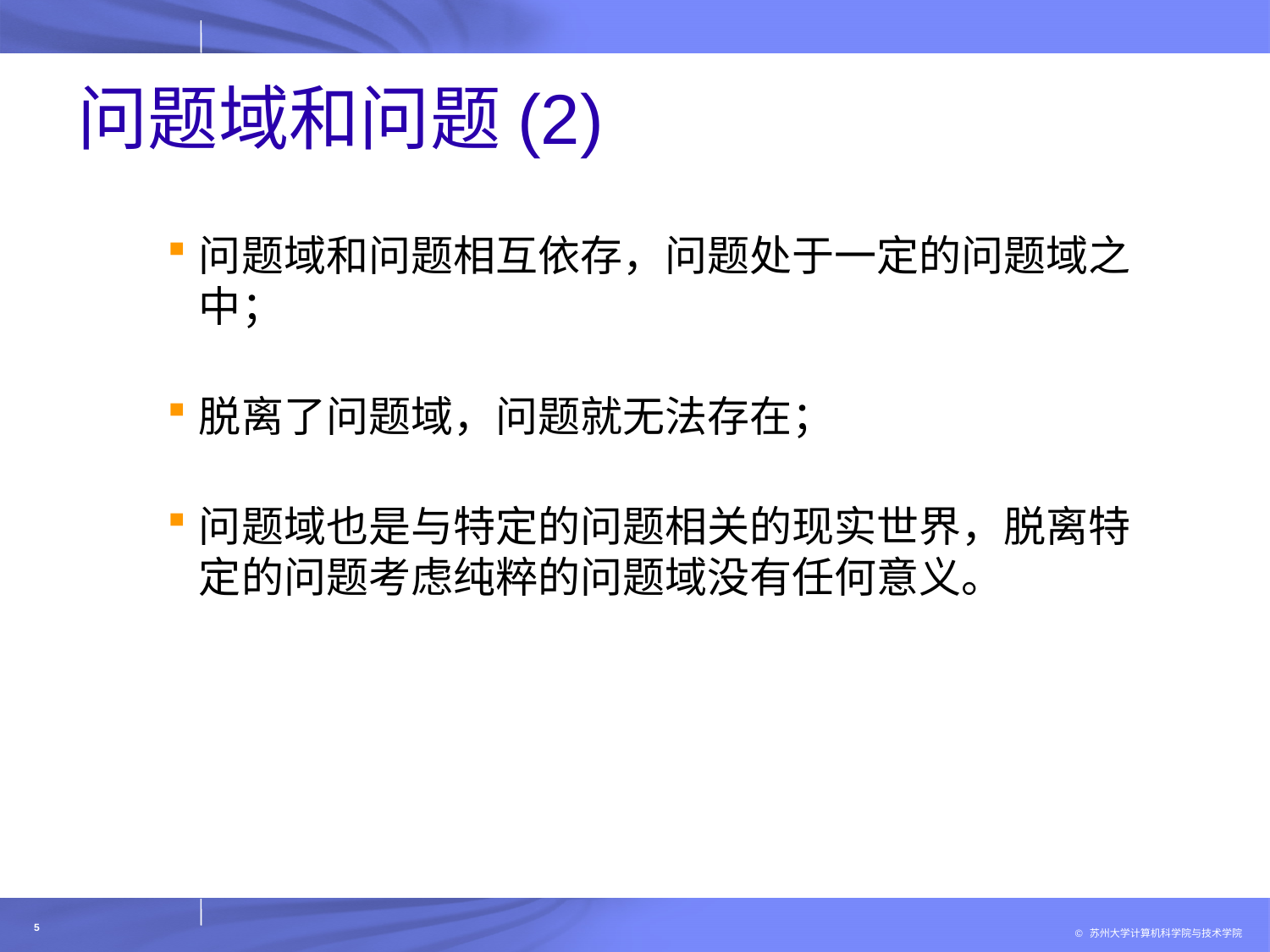

# 问题域和问题(2)
问题域和问题相互依存，问题处于一定的问题域之中；

脱离了问题域，问题就无法存在；

问题域也是与特定的问题相关的现实世界，脱离特定的问题考虑纯粹的问题域没有任何意义。
5